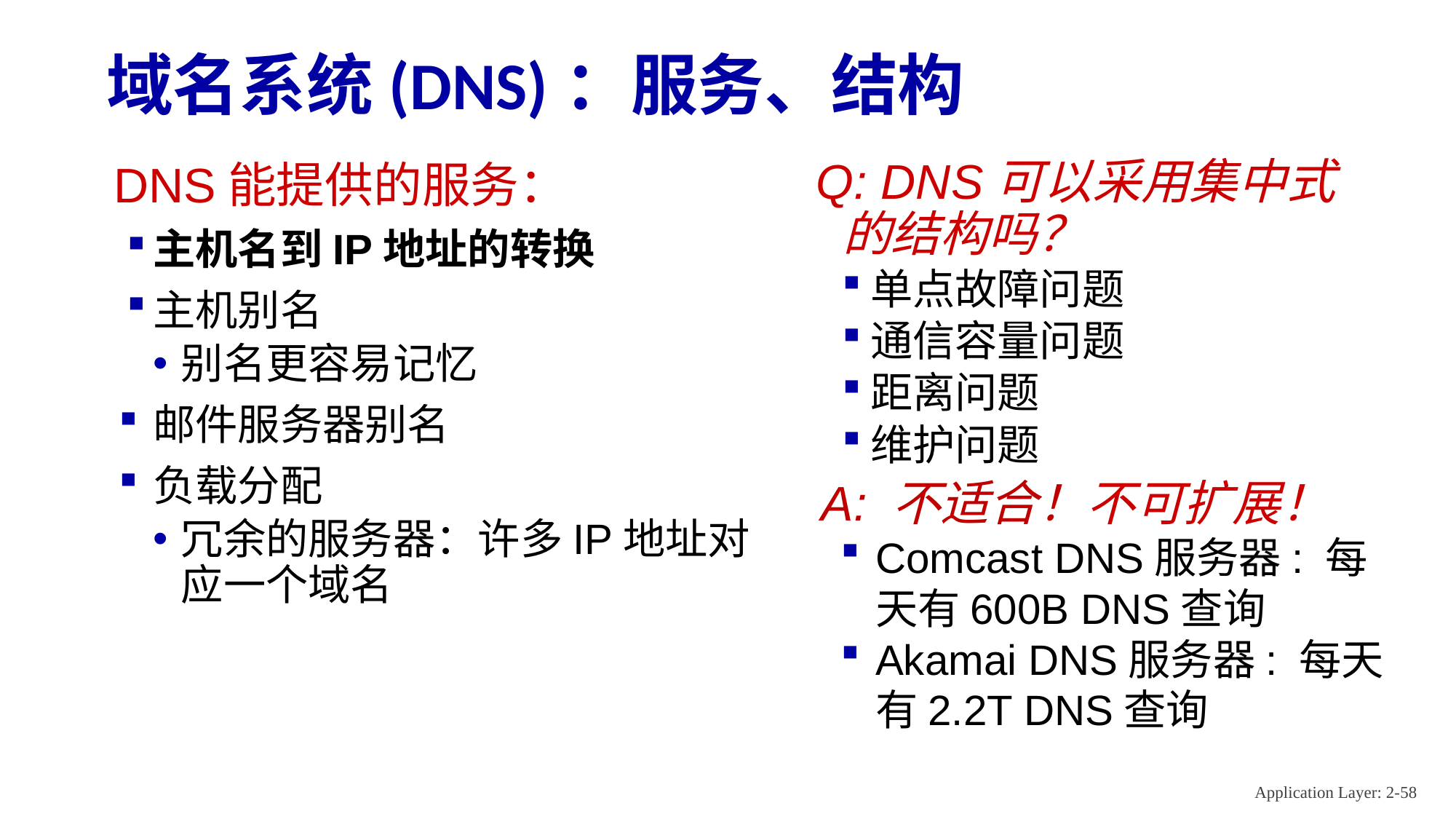

# 域名系统(DNS)：服务、结构
Q: DNS可以采用集中式的结构吗？
单点故障问题
通信容量问题
距离问题
维护问题

DNS能提供的服务：
主机名到IP地址的转换
主机别名
别名更容易记忆
邮件服务器别名
负载分配
冗余的服务器：许多IP地址对应一个域名

A: 不适合！不可扩展！
Comcast DNS服务器: 每天有600B DNS查询
Akamai DNS服务器: 每天有2.2T DNS查询
Application Layer: 2-58